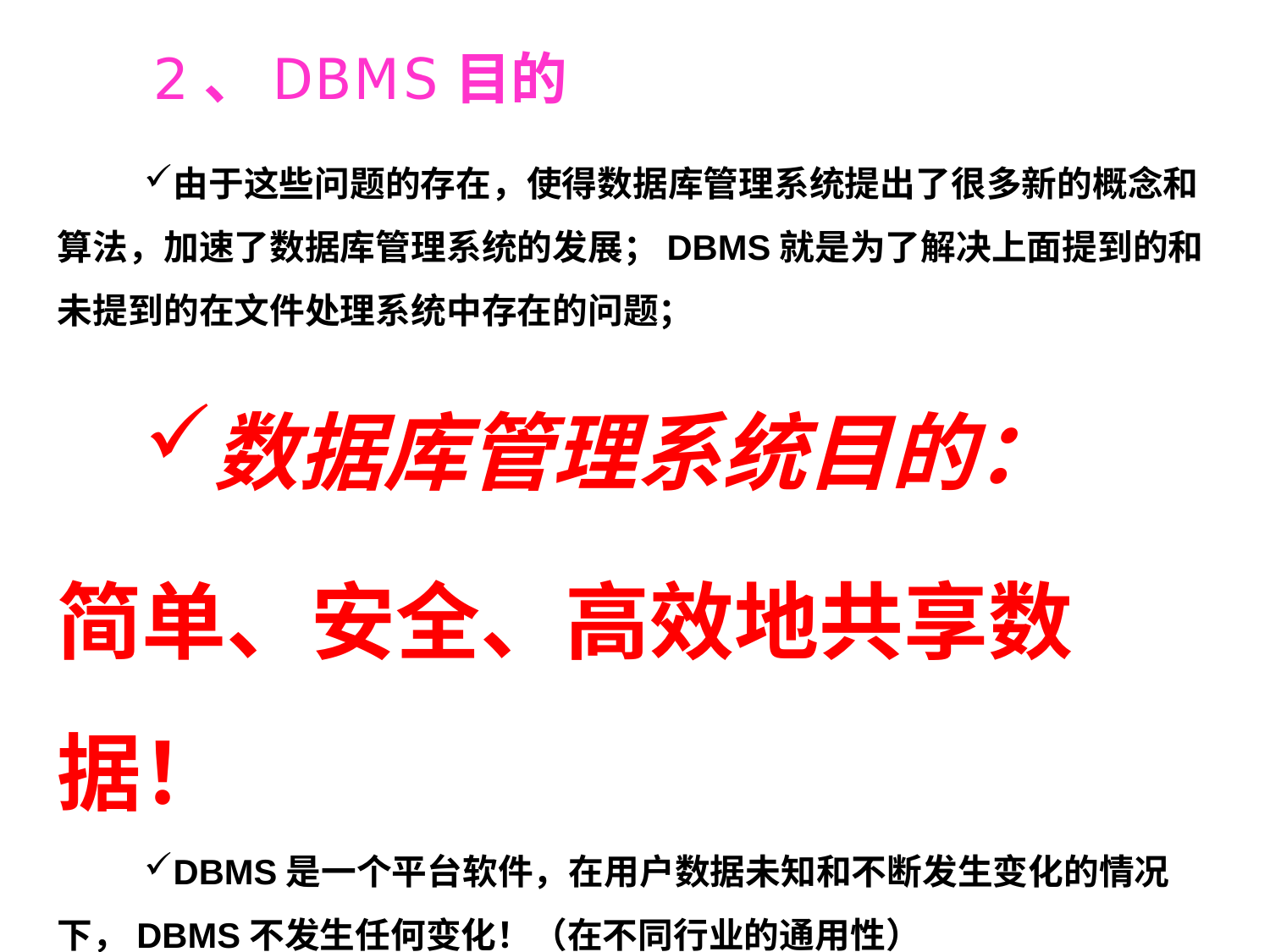

2、DBMS目的
由于这些问题的存在，使得数据库管理系统提出了很多新的概念和算法，加速了数据库管理系统的发展；DBMS就是为了解决上面提到的和未提到的在文件处理系统中存在的问题；
数据库管理系统目的：
简单、安全、高效地共享数据！
DBMS是一个平台软件，在用户数据未知和不断发生变化的情况下，DBMS不发生任何变化！（在不同行业的通用性）
能对变化的需求做出快速反应（对需求变化的适应性）